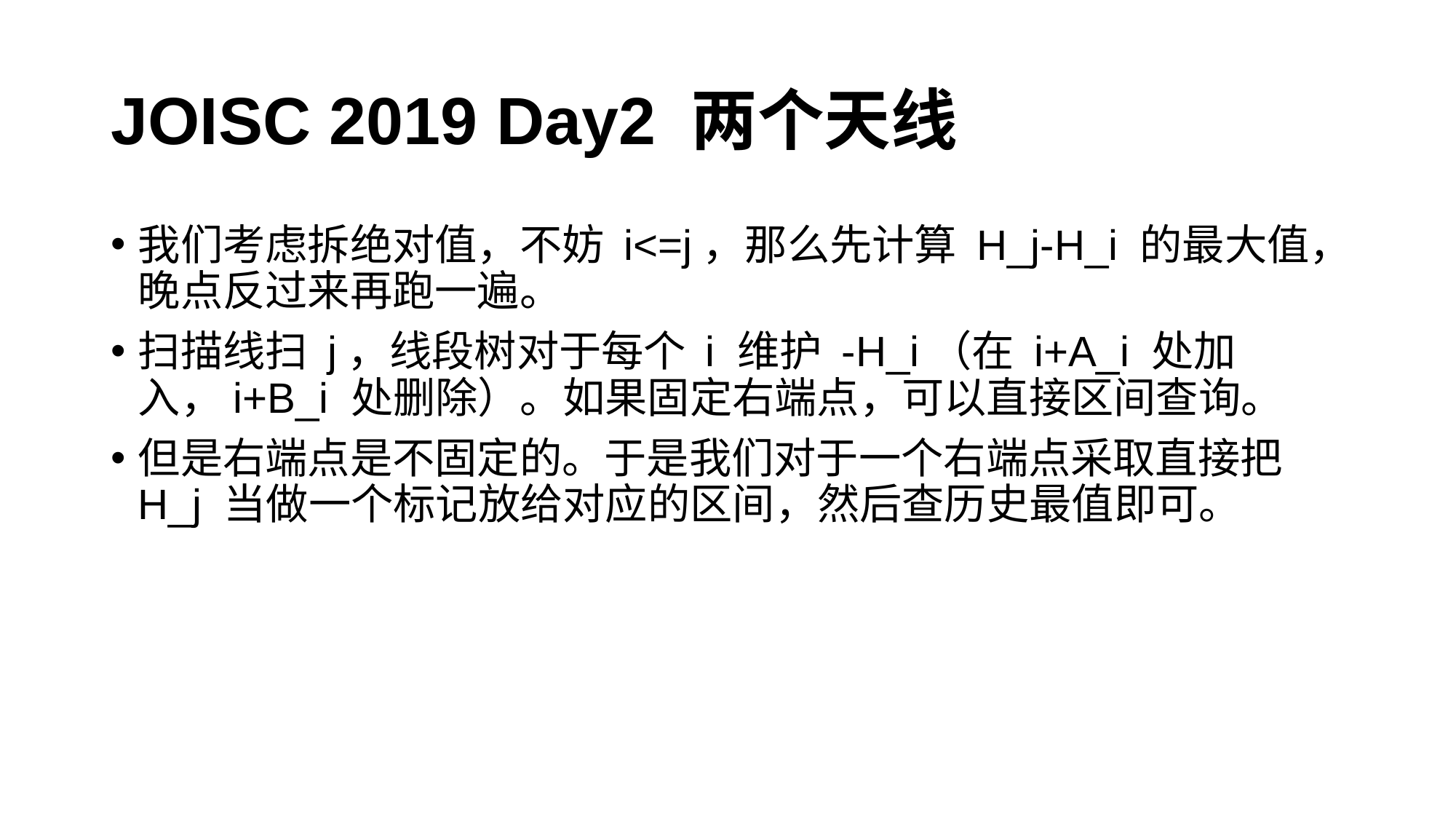

# JOISC 2019 Day2 两个天线
我们考虑拆绝对值，不妨 i<=j，那么先计算 H_j-H_i 的最大值，晚点反过来再跑一遍。
扫描线扫 j，线段树对于每个 i 维护 -H_i（在 i+A_i 处加入，i+B_i 处删除）。如果固定右端点，可以直接区间查询。
但是右端点是不固定的。于是我们对于一个右端点采取直接把 H_j 当做一个标记放给对应的区间，然后查历史最值即可。